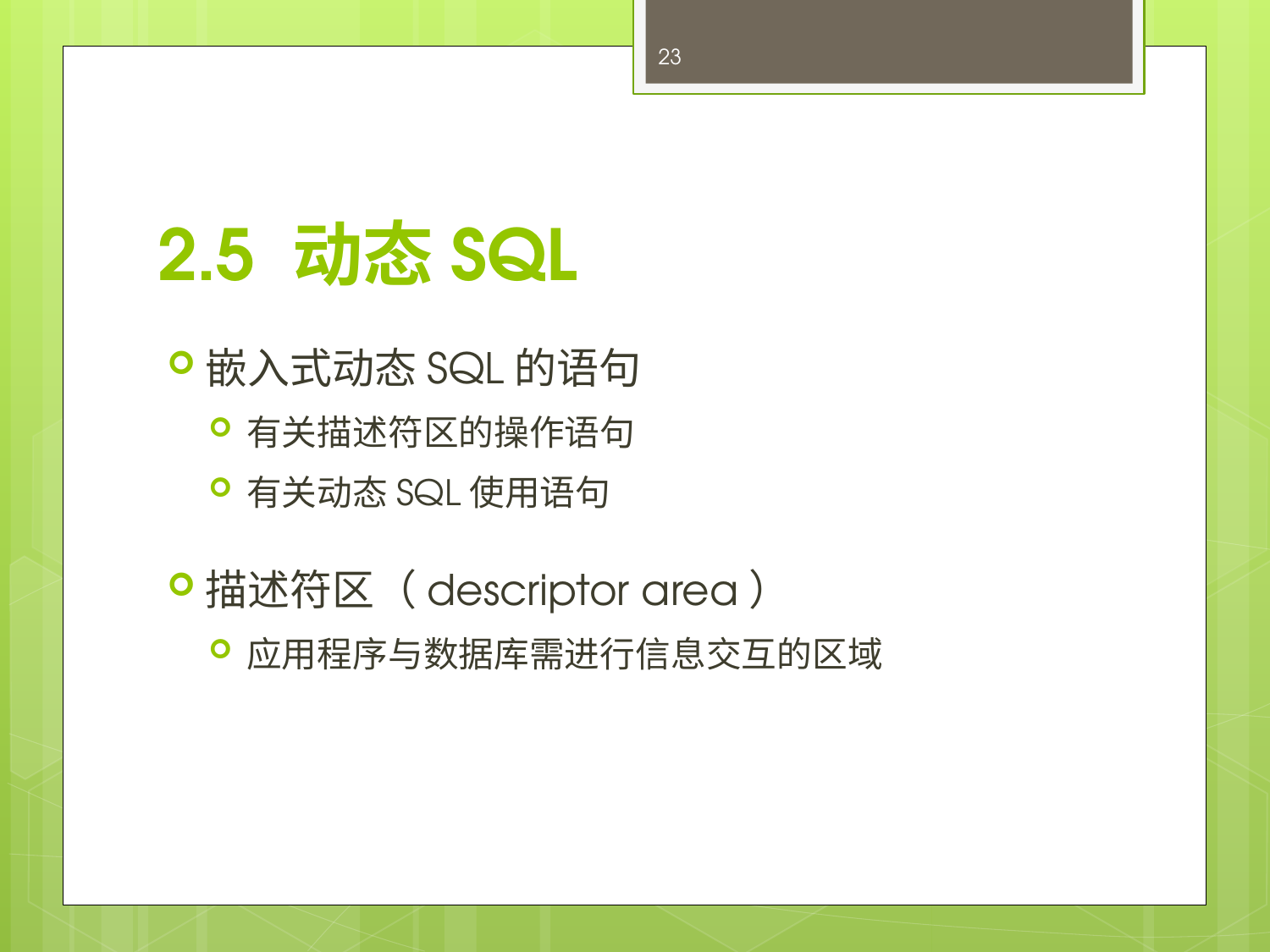

23
# 2.5 动态SQL
嵌入式动态SQL的语句
有关描述符区的操作语句
有关动态SQL使用语句

描述符区（descriptor area）
应用程序与数据库需进行信息交互的区域